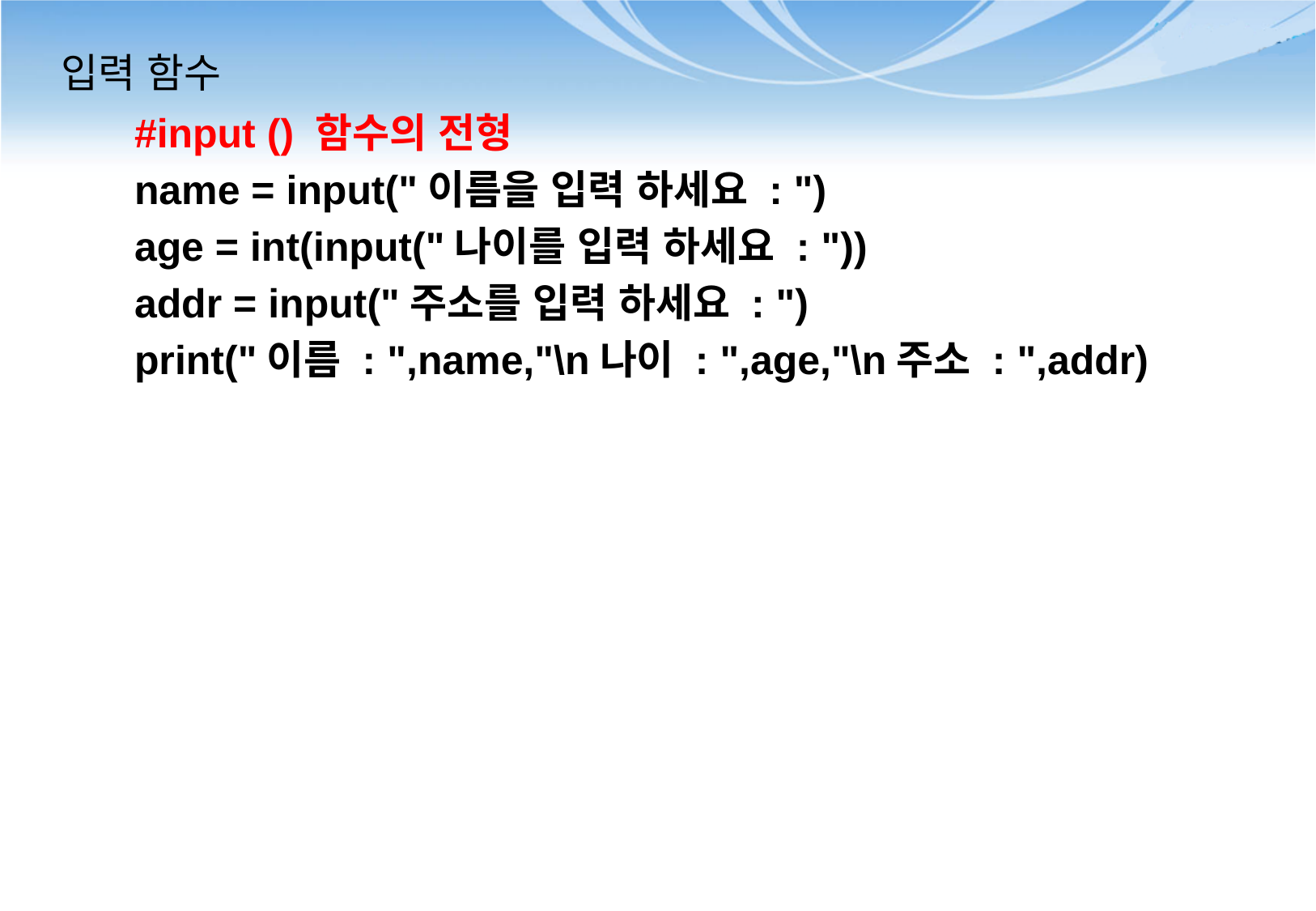

# 입력 함수
#input () 함수의 전형
name = input("이름을 입력 하세요 : ")
age = int(input("나이를 입력 하세요 : "))
addr = input("주소를 입력 하세요 : ")
print("이름 : ",name,"\n나이 : ",age,"\n주소 : ",addr)